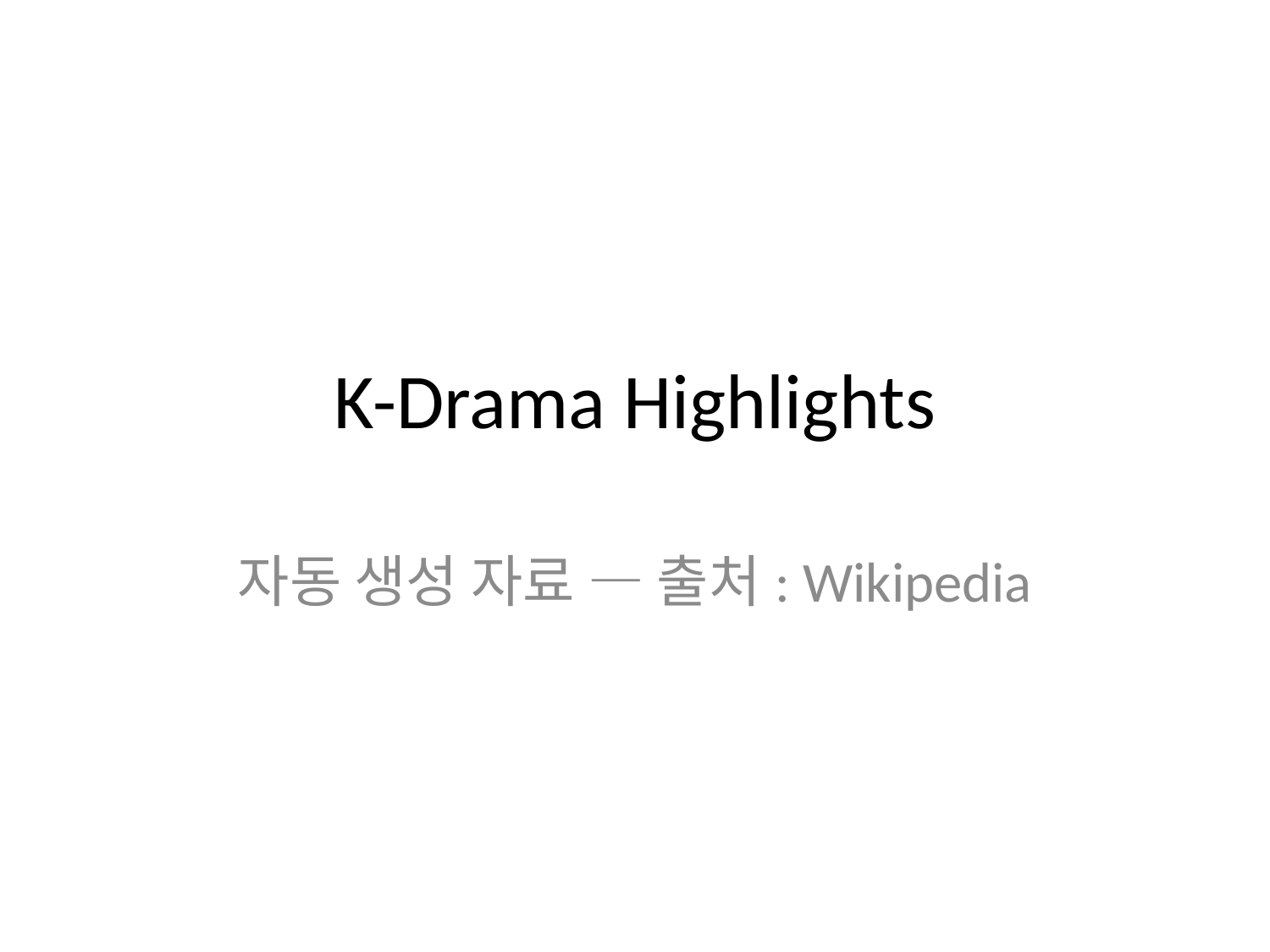

# K-Drama Highlights
자동 생성 자료 — 출처: Wikipedia